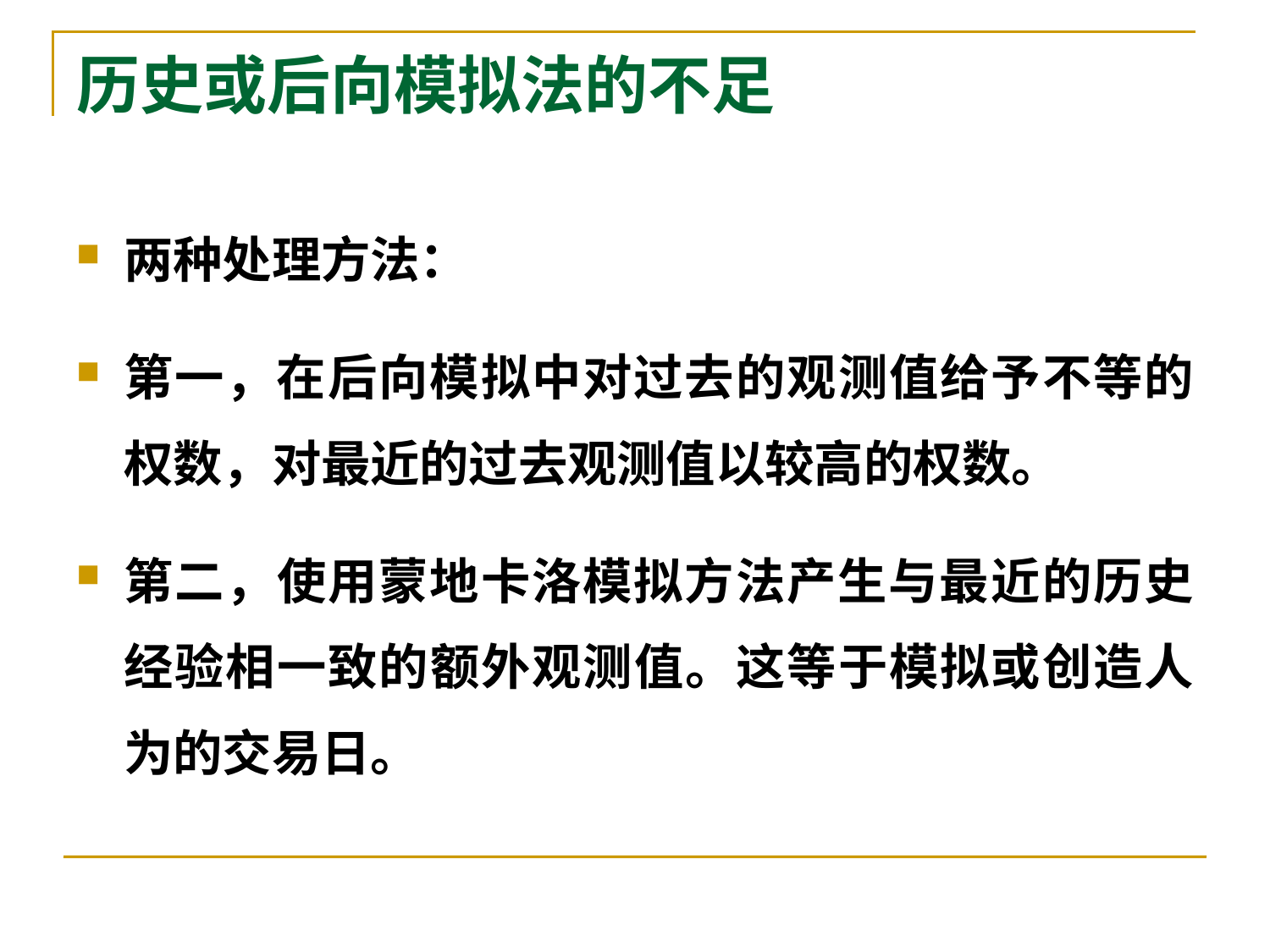

# 历史或后向模拟法的不足
两种处理方法：
第一，在后向模拟中对过去的观测值给予不等的权数，对最近的过去观测值以较高的权数。
第二，使用蒙地卡洛模拟方法产生与最近的历史经验相一致的额外观测值。这等于模拟或创造人为的交易日。